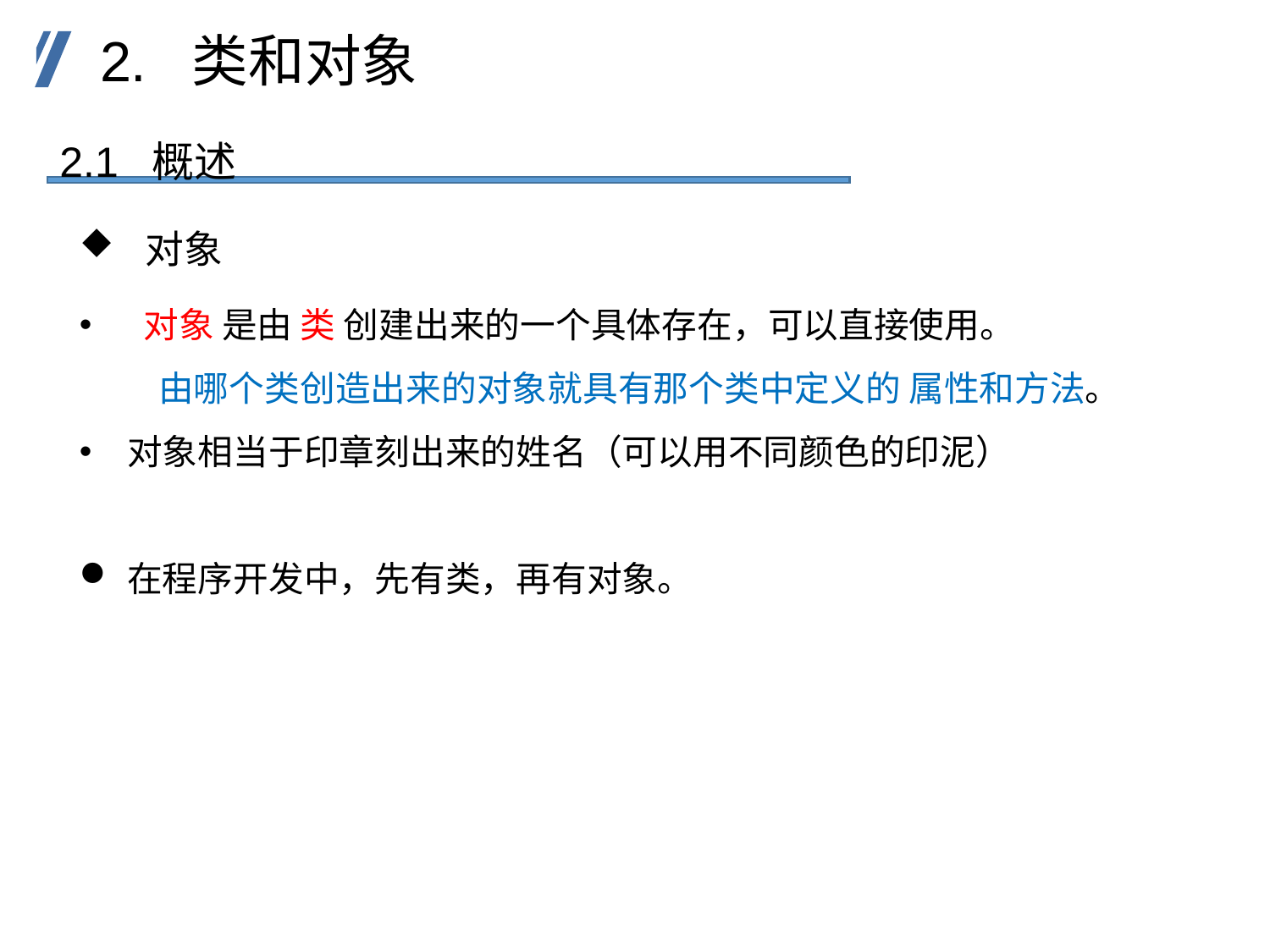

2.  类和对象
2.1  概述

 对象
 对象 是由 类 创建出来的一个具体存在，可以直接使用。
         由哪个类创造出来的对象就具有那个类中定义的 属性和方法。
对象相当于印章刻出来的姓名（可以用不同颜色的印泥）

在程序开发中，先有类，再有对象。